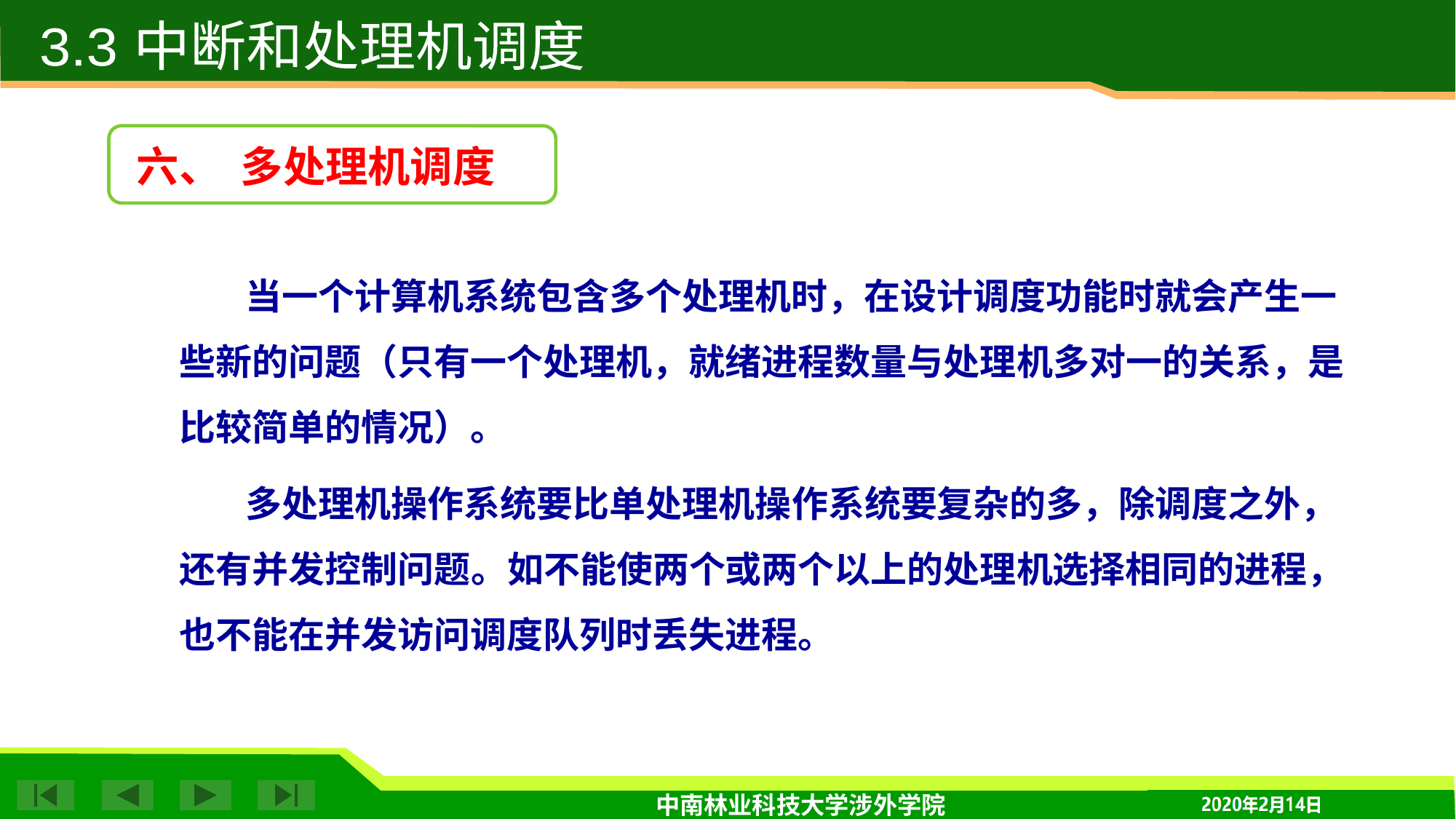

3.3 中断和处理机调度

六、  多处理机调度
       当一个计算机系统包含多个处理机时，在设计调度功能时就会产生一些新的问题（只有一个处理机，就绪进程数量与处理机多对一的关系，是比较简单的情况）。
       多处理机操作系统要比单处理机操作系统要复杂的多，除调度之外，还有并发控制问题。如不能使两个或两个以上的处理机选择相同的进程，也不能在并发访问调度队列时丢失进程。